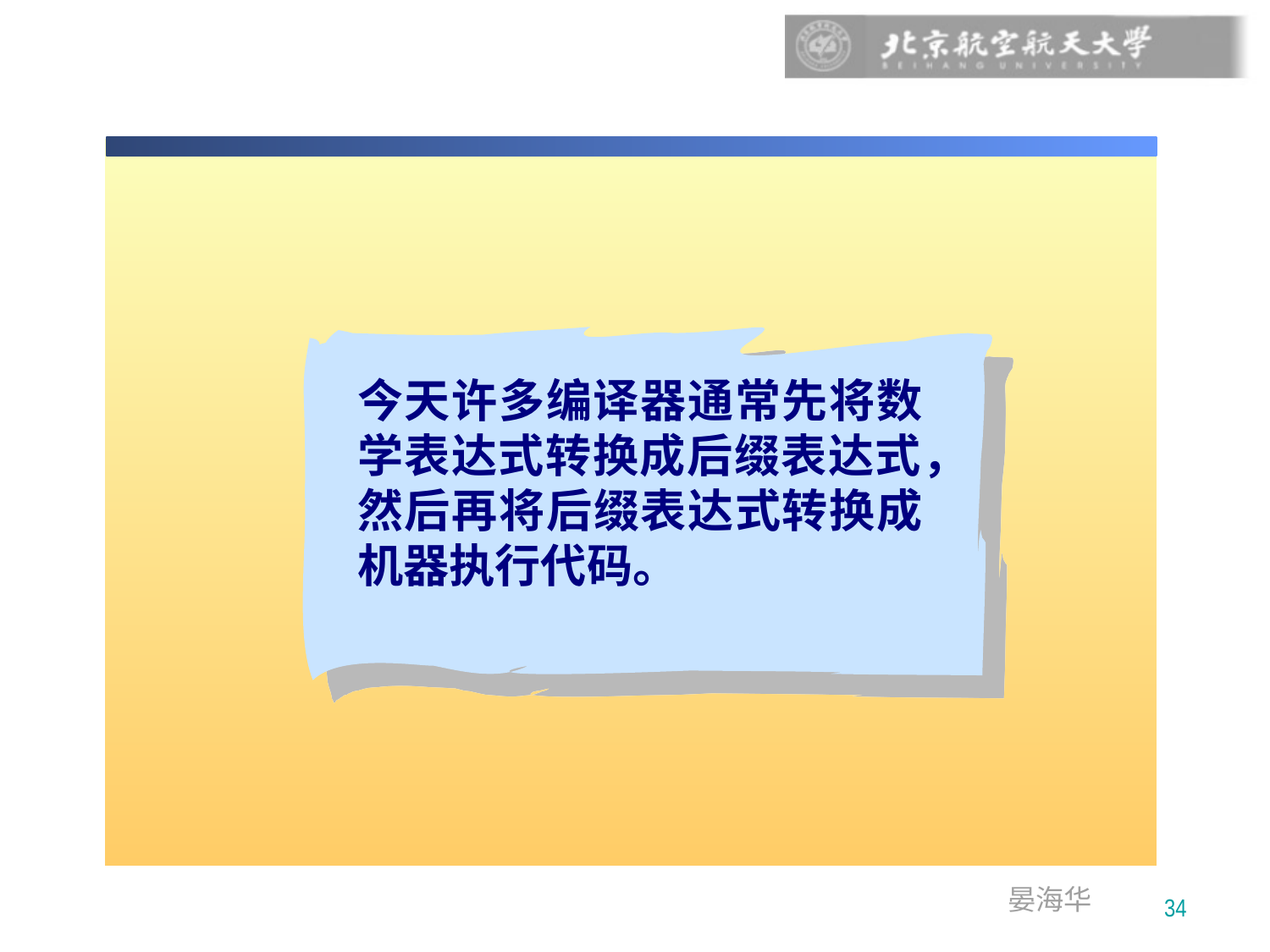

今天许多编译器通常先将数学表达式转换成后缀表达式，然后再将后缀表达式转换成机器执行代码。
34